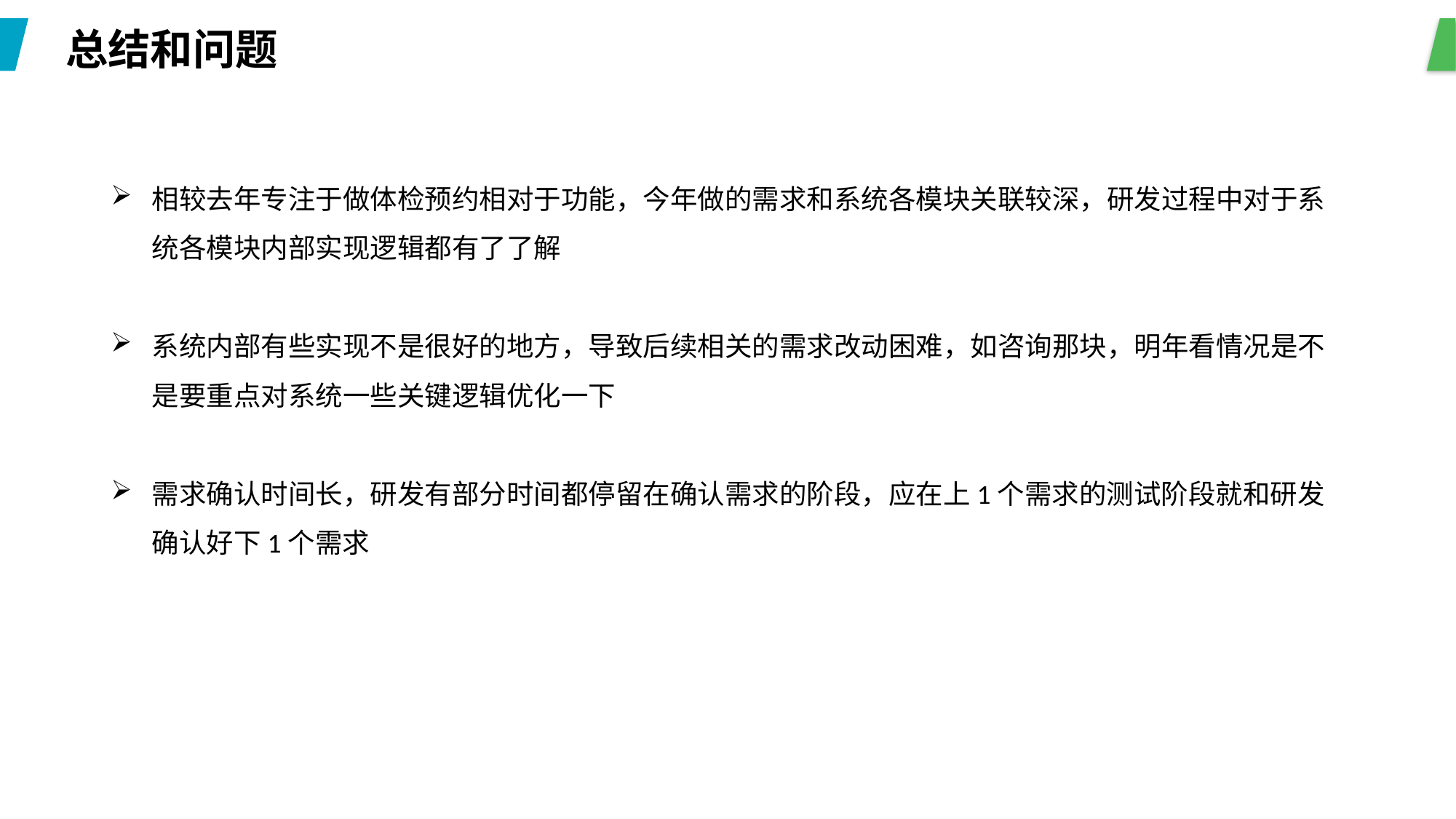

总结和问题
相较去年专注于做体检预约相对于功能，今年做的需求和系统各模块关联较深，研发过程中对于系统各模块内部实现逻辑都有了了解

系统内部有些实现不是很好的地方，导致后续相关的需求改动困难，如咨询那块，明年看情况是不是要重点对系统一些关键逻辑优化一下

需求确认时间长，研发有部分时间都停留在确认需求的阶段，应在上1个需求的测试阶段就和研发确认好下1个需求